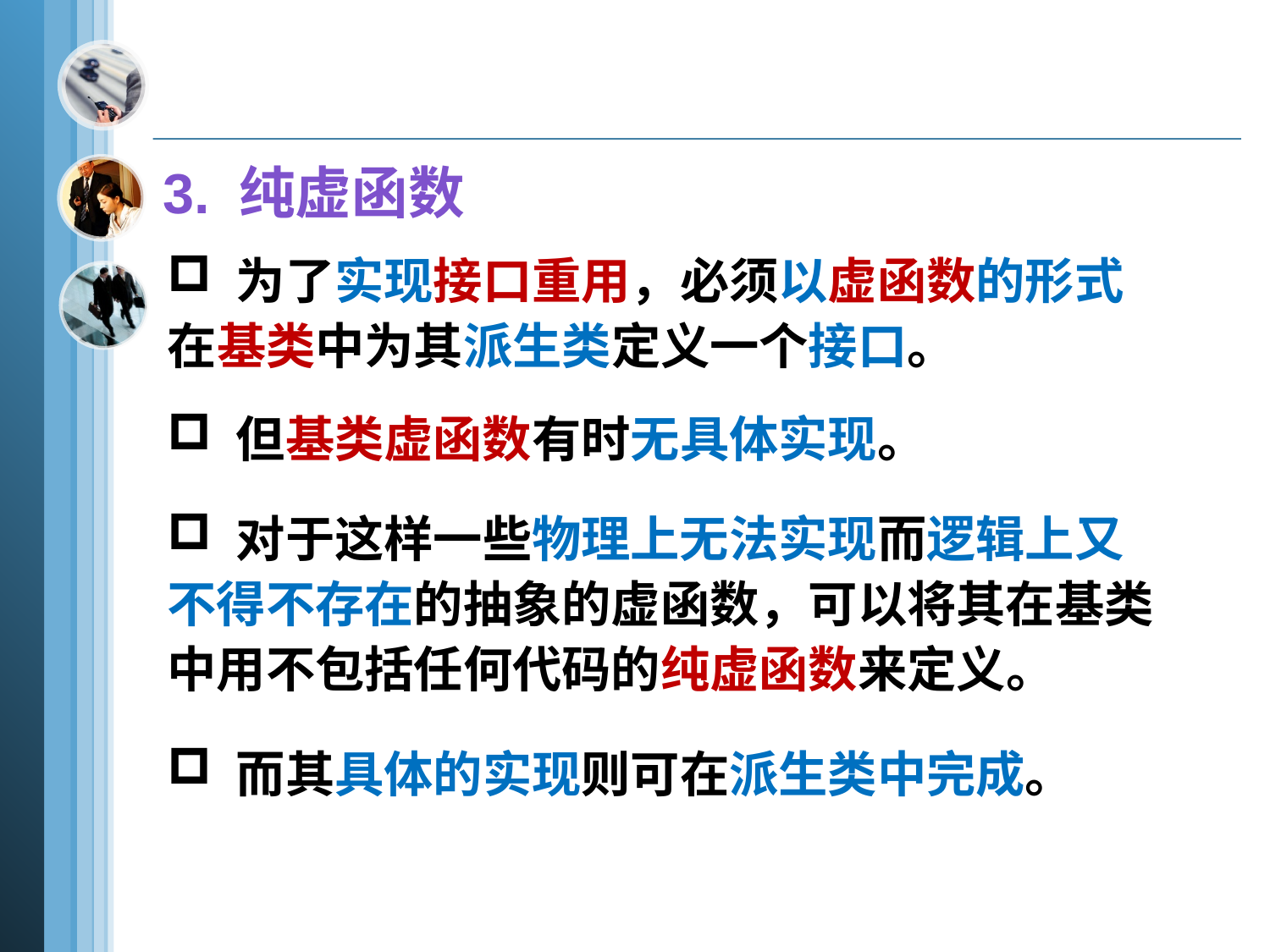

3. 纯虚函数

 为了实现接口重用，必须以虚函数的形式在基类中为其派生类定义一个接口。
 但基类虚函数有时无具体实现。
 对于这样一些物理上无法实现而逻辑上又不得不存在的抽象的虚函数，可以将其在基类中用不包括任何代码的纯虚函数来定义。
 而其具体的实现则可在派生类中完成。